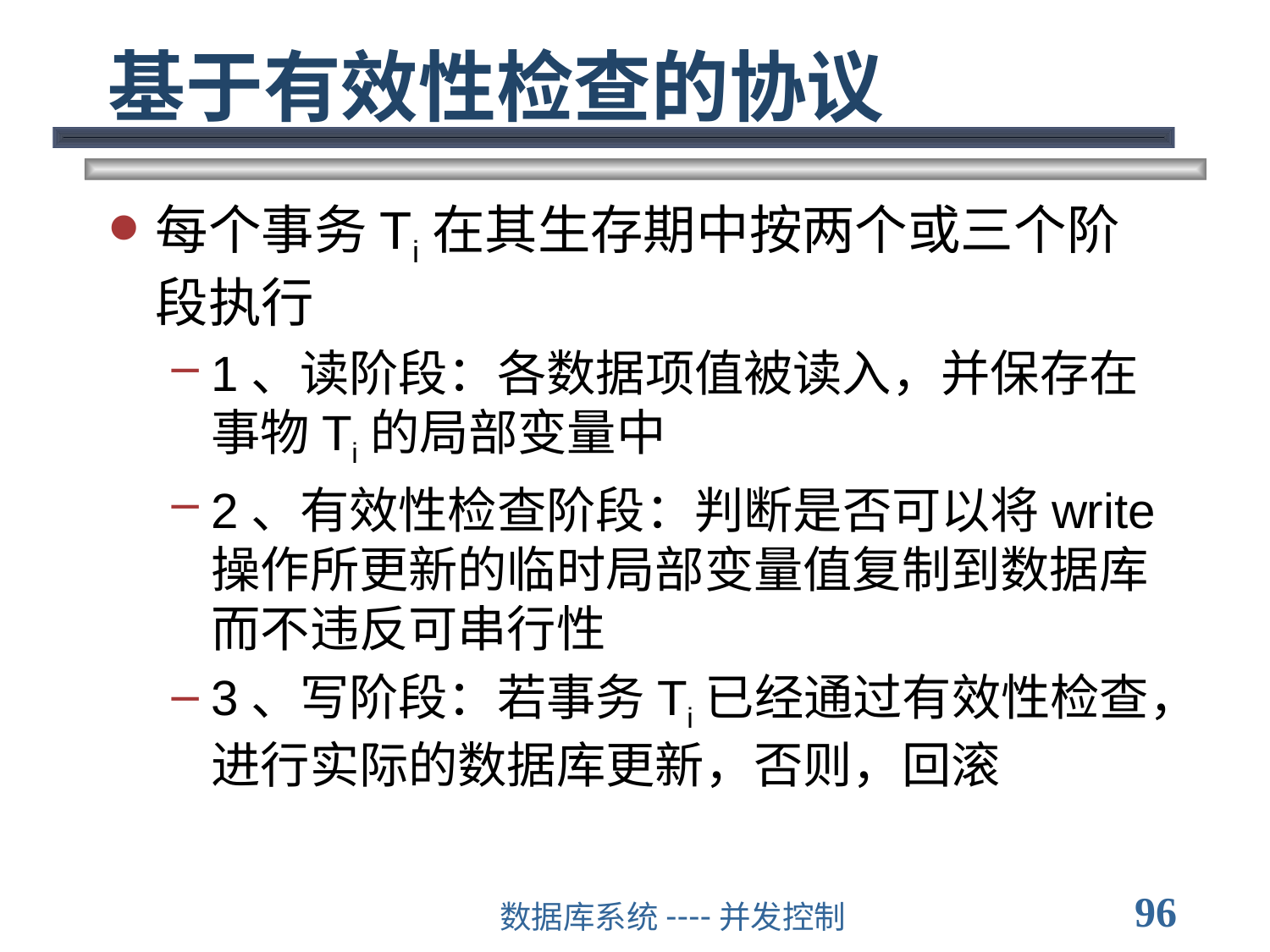

# 基于有效性检查的协议
每个事务Ti在其生存期中按两个或三个阶段执行
1、读阶段：各数据项值被读入，并保存在事物Ti的局部变量中
2、有效性检查阶段：判断是否可以将write操作所更新的临时局部变量值复制到数据库而不违反可串行性
3、写阶段：若事务Ti已经通过有效性检查，进行实际的数据库更新，否则，回滚
96
数据库系统----并发控制